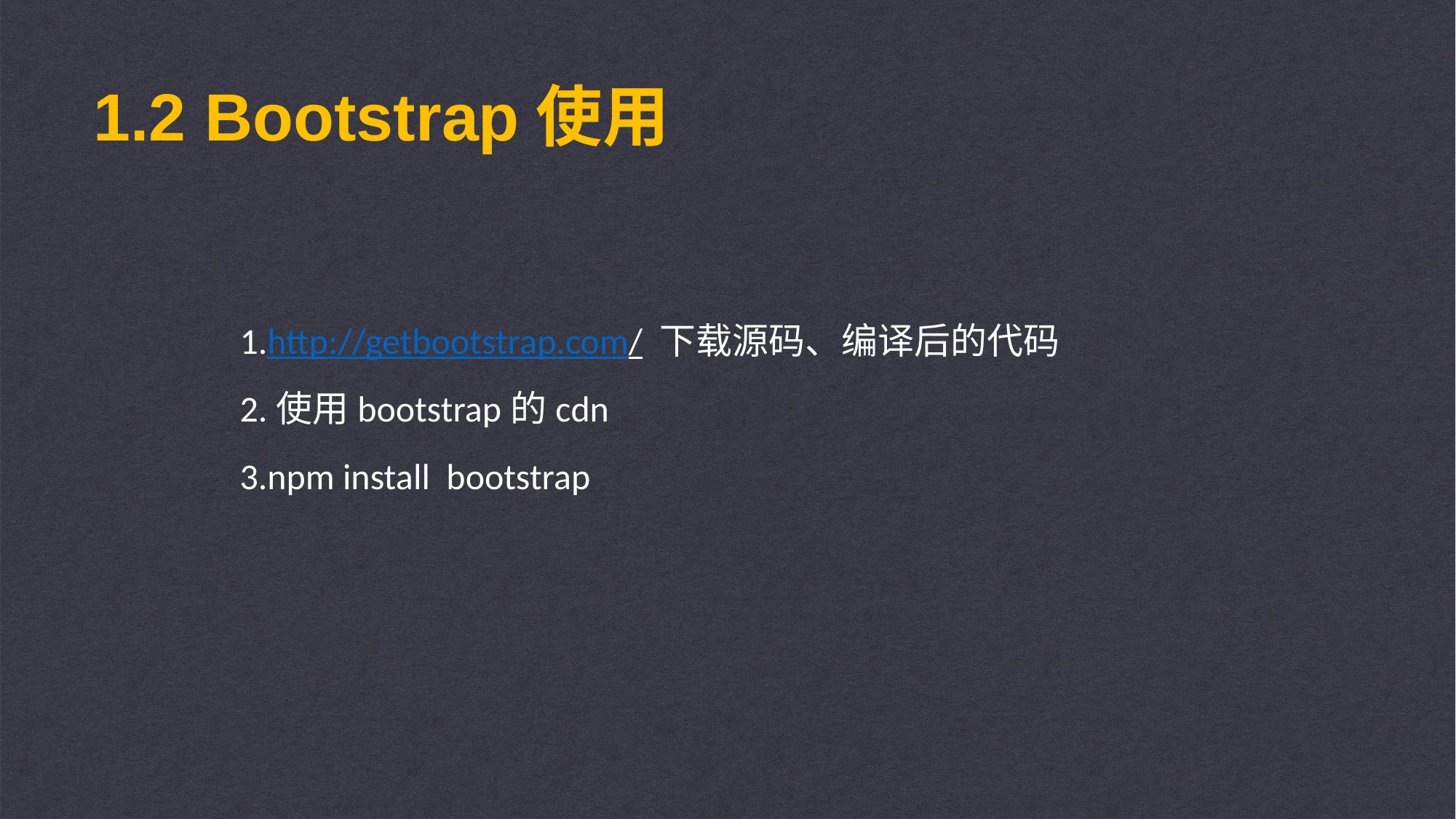

# 1.2 Bootstrap使用

		1.http://getbootstrap.com/ 下载源码、编译后的代码
		2.使用bootstrap的cdn
		3.npm install  bootstrap